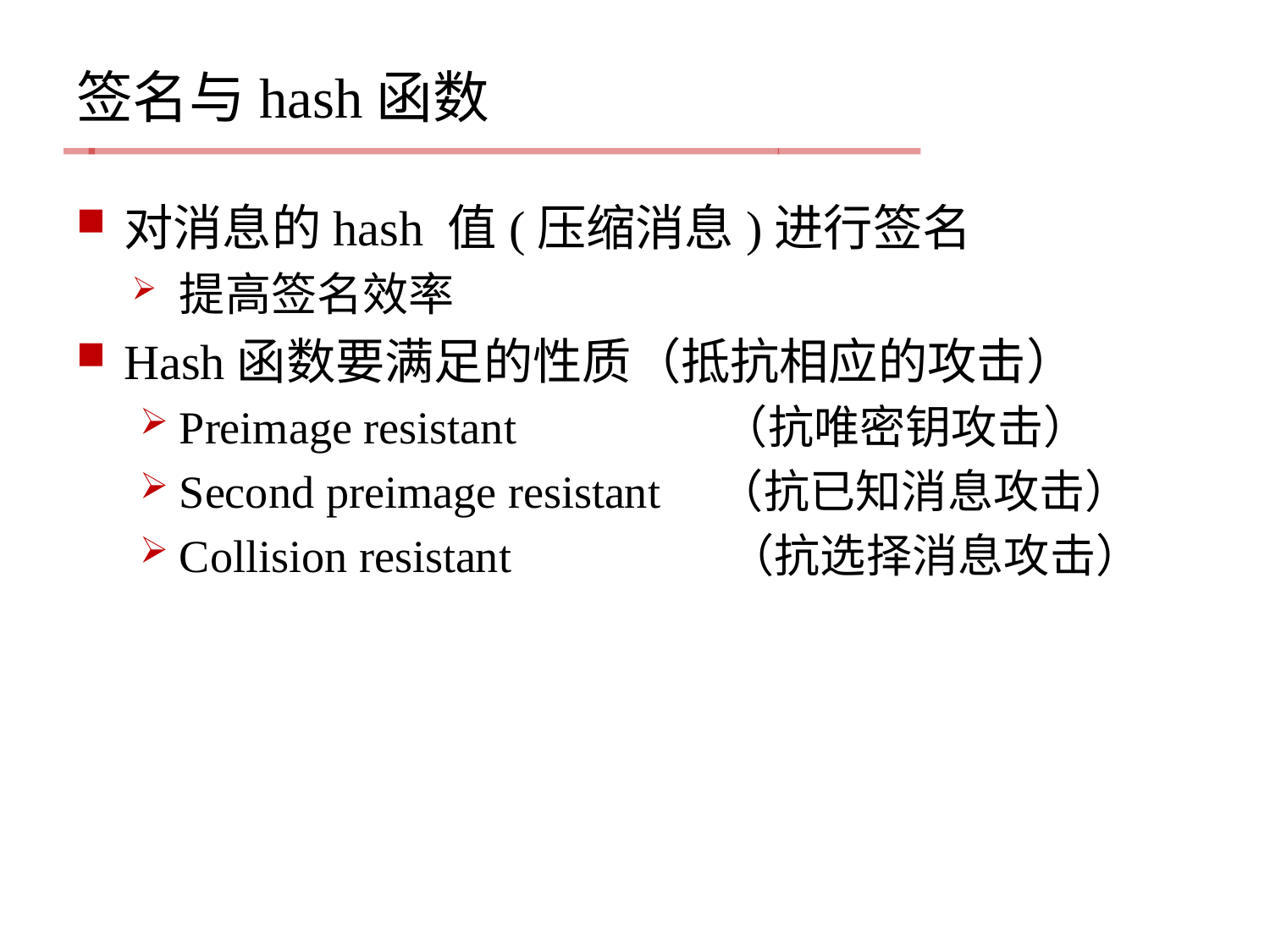

# 签名与hash函数
对消息的hash 值(压缩消息)进行签名
提高签名效率
Hash函数要满足的性质（抵抗相应的攻击）
Preimage resistant                 （抗唯密钥攻击）
Second preimage resistant    （抗已知消息攻击）
Collision resistant                  （抗选择消息攻击）